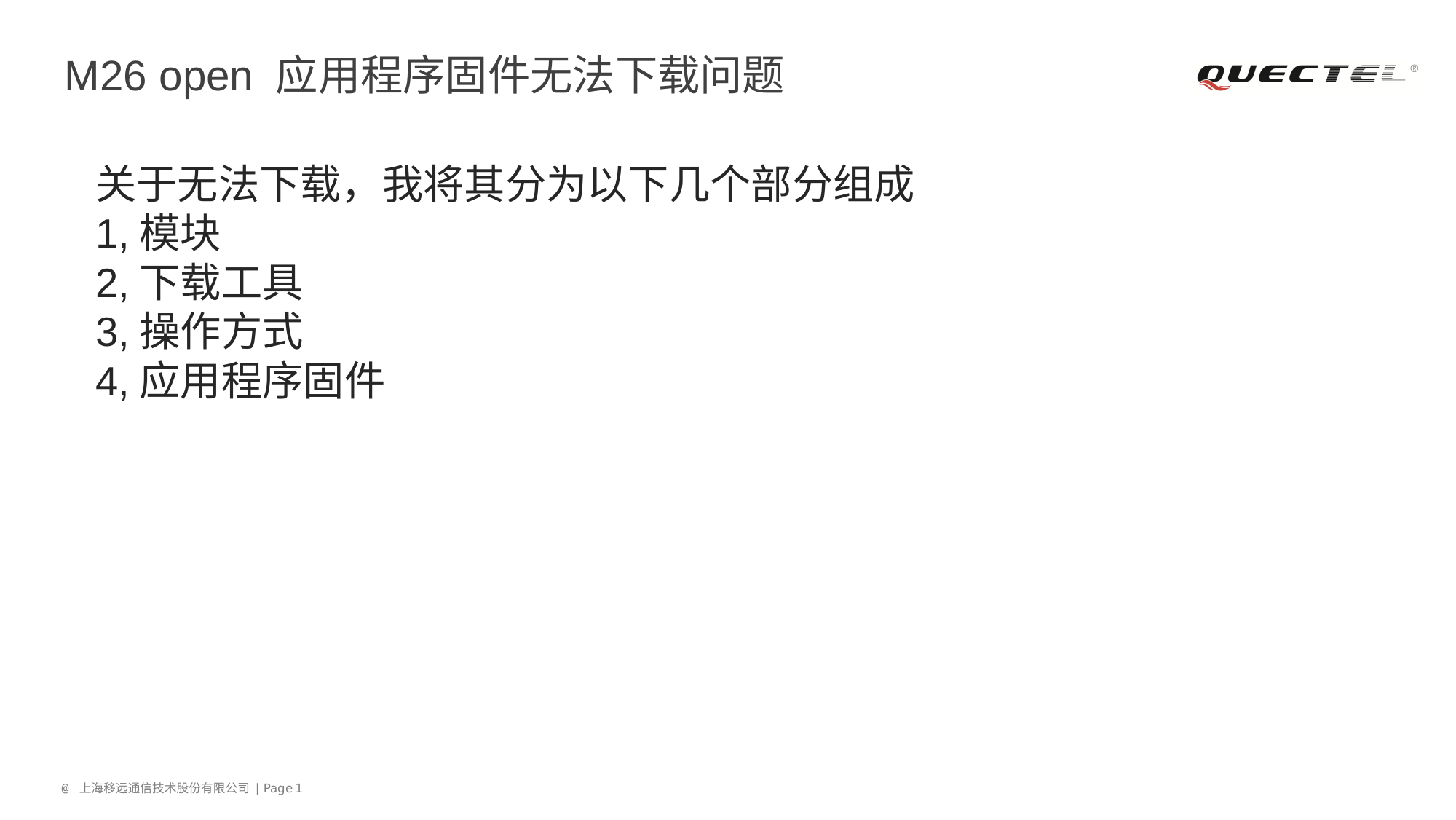

# M26 open 应用程序固件无法下载问题
关于无法下载，我将其分为以下几个部分组成
1,模块
2,下载工具
3,操作方式
4,应用程序固件